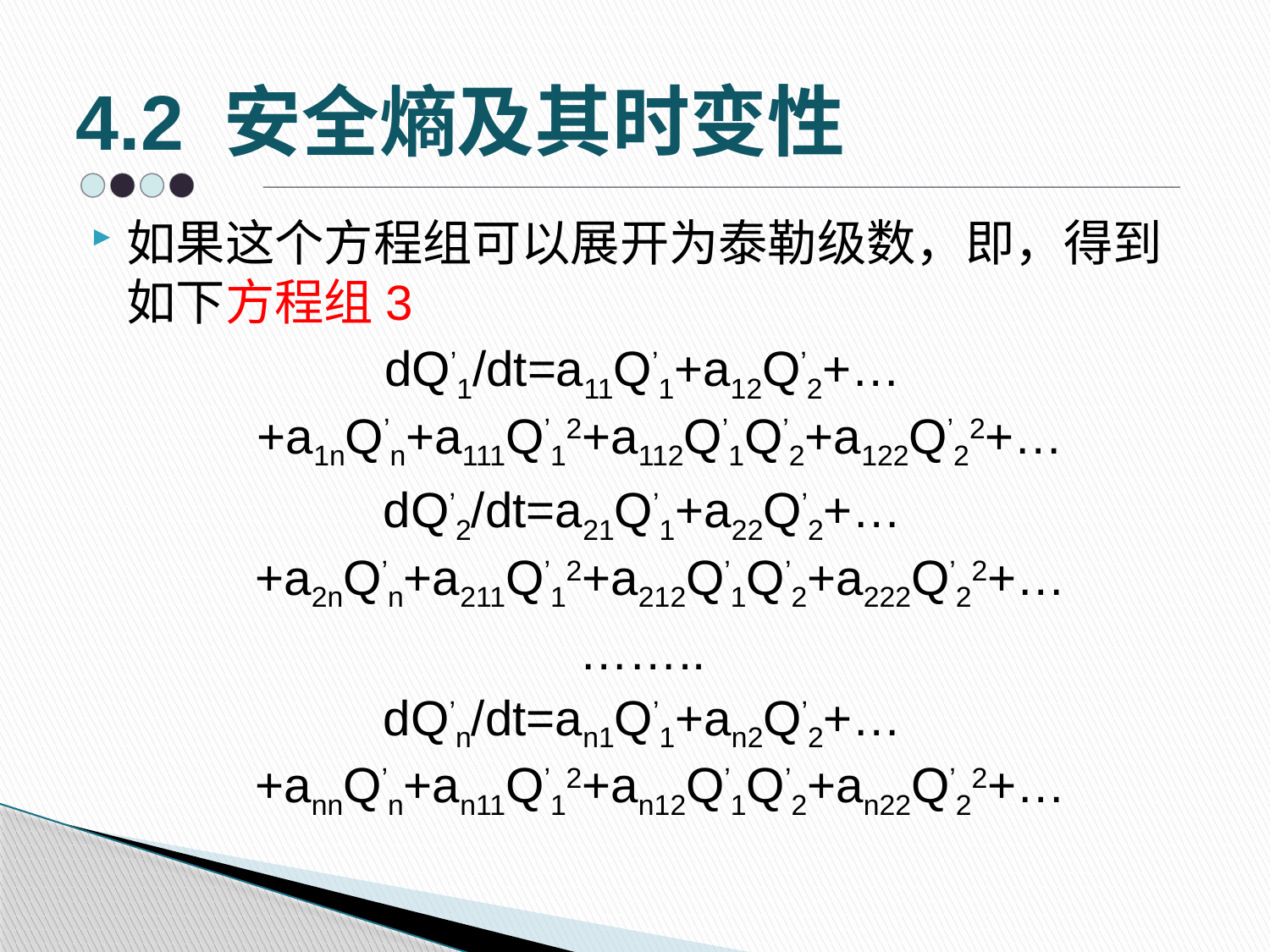

# 4.2 安全熵及其时变性

如果这个方程组可以展开为泰勒级数，即，得到如下方程组3
dQ’1/dt=a11Q’1+a12Q’2+…+a1nQ’n+a111Q’12+a112Q’1Q’2+a122Q’22+…
dQ’2/dt=a21Q’1+a22Q’2+…+a2nQ’n+a211Q’12+a212Q’1Q’2+a222Q’22+…
……..
dQ’n/dt=an1Q’1+an2Q’2+…+annQ’n+an11Q’12+an12Q’1Q’2+an22Q’22+…